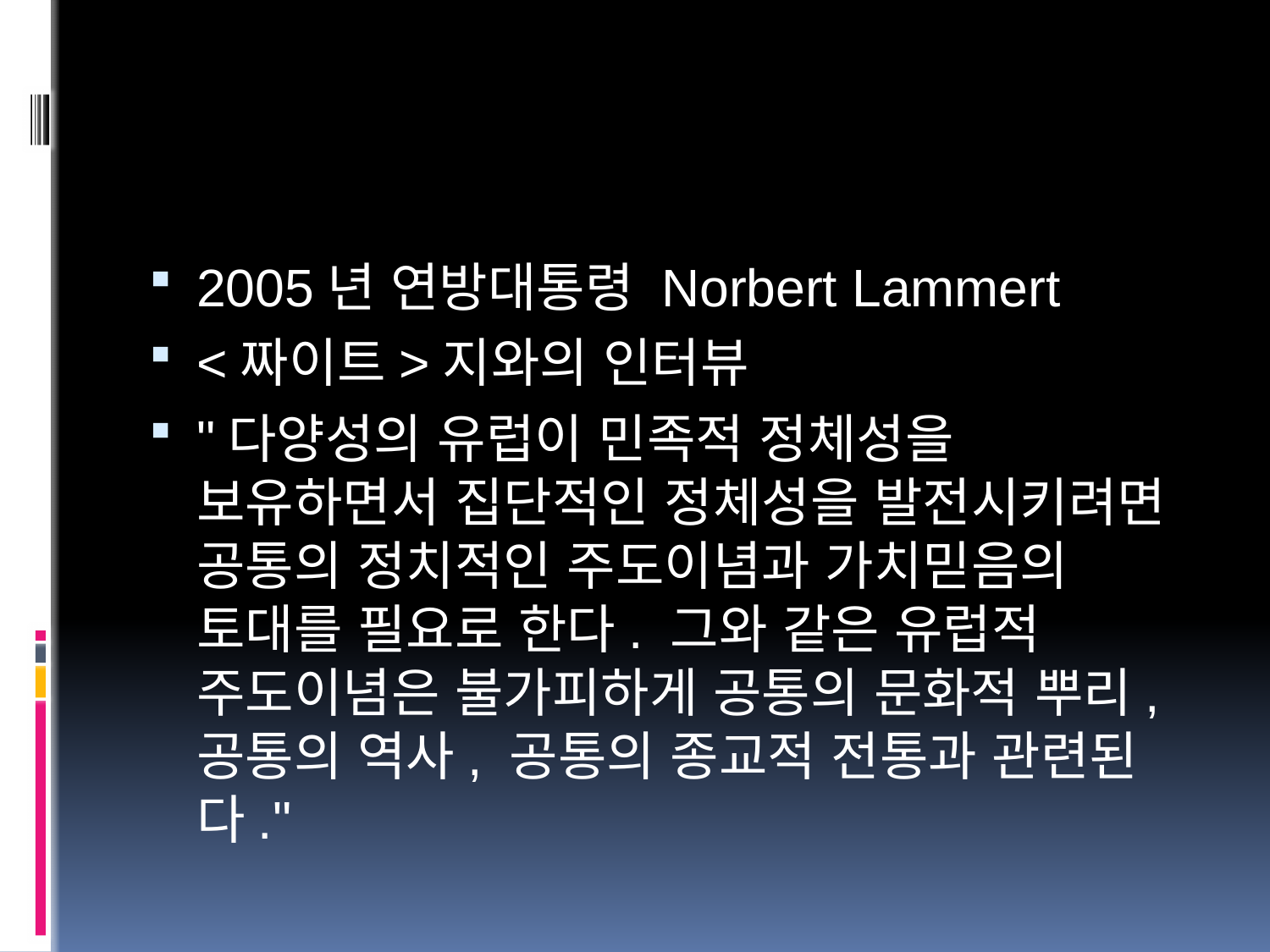

#
2005년 연방대통령 Norbert Lammert
<짜이트>지와의 인터뷰
"다양성의 유럽이 민족적 정체성을 보유하면서 집단적인 정체성을 발전시키려면 공통의 정치적인 주도이념과 가치믿음의 토대를 필요로 한다. 그와 같은 유럽적 주도이념은 불가피하게 공통의 문화적 뿌리, 공통의 역사, 공통의 종교적 전통과 관련된다."